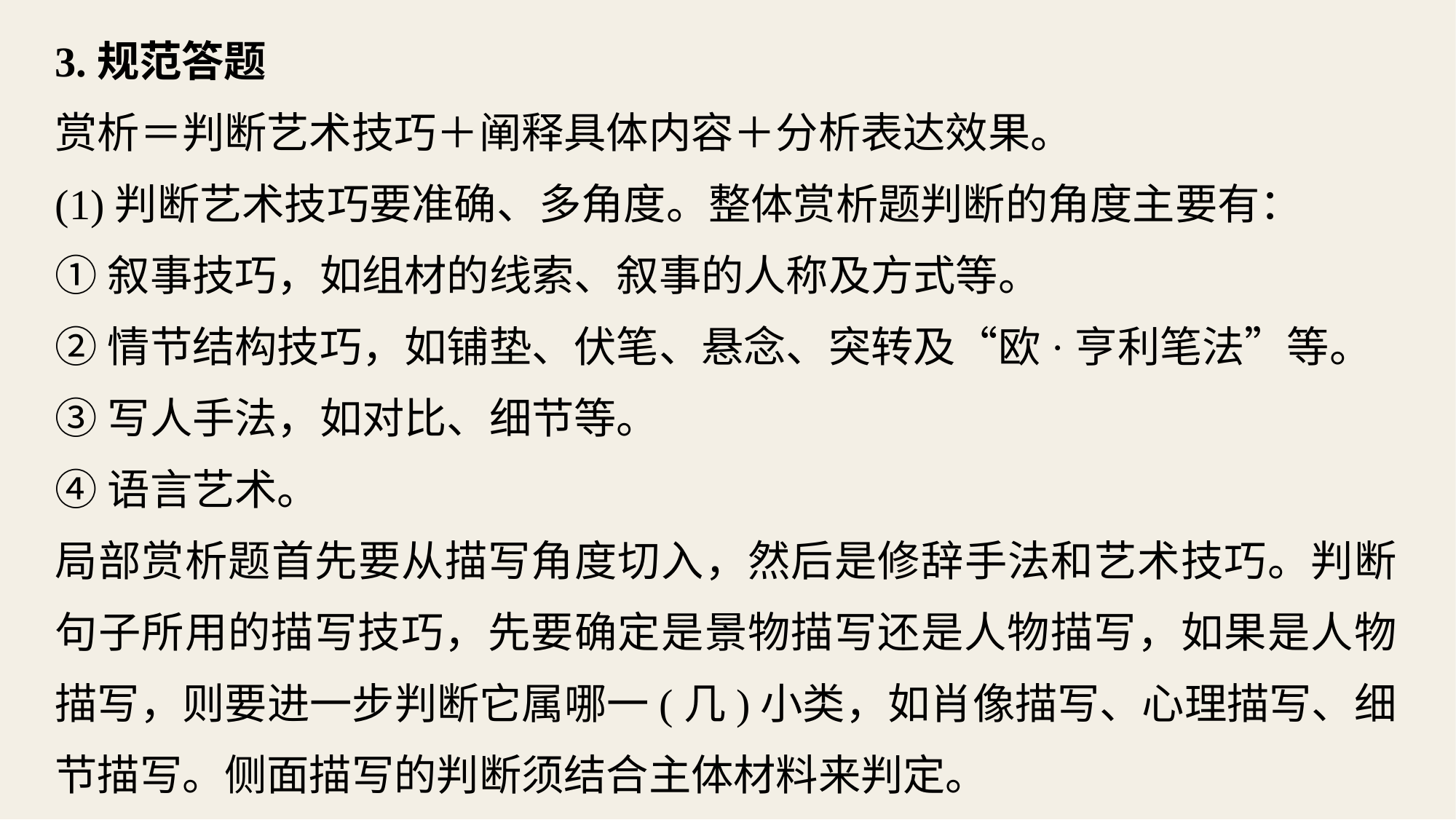

3.规范答题
赏析＝判断艺术技巧＋阐释具体内容＋分析表达效果。
(1)判断艺术技巧要准确、多角度。整体赏析题判断的角度主要有：
①叙事技巧，如组材的线索、叙事的人称及方式等。
②情节结构技巧，如铺垫、伏笔、悬念、突转及“欧·亨利笔法”等。
③写人手法，如对比、细节等。
④语言艺术。
局部赏析题首先要从描写角度切入，然后是修辞手法和艺术技巧。判断句子所用的描写技巧，先要确定是景物描写还是人物描写，如果是人物描写，则要进一步判断它属哪一(几)小类，如肖像描写、心理描写、细节描写。侧面描写的判断须结合主体材料来判定。